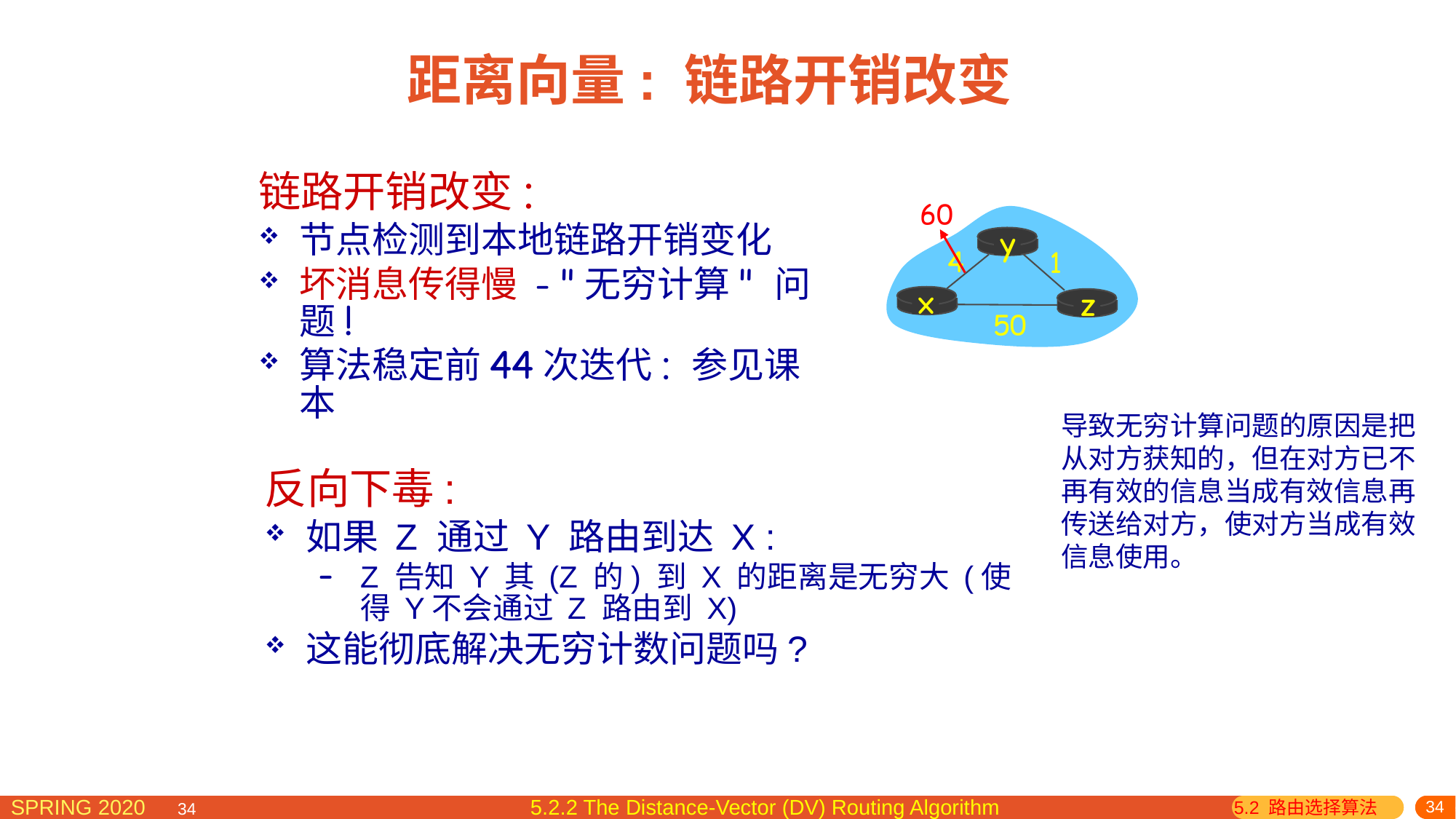

# 距离向量: 链路开销改变
链路开销改变:
节点检测到本地链路开销变化
坏消息传得慢 - "无穷计算" 问题!
算法稳定前44次迭代: 参见课本
60

y

4
1

x

z

50

导致无穷计算问题的原因是把从对方获知的，但在对方已不再有效的信息当成有效信息再传送给对方，使对方当成有效信息使用。
反向下毒:
如果 Z 通过 Y 路由到达 X :
Z 告知 Y 其 (Z 的) 到 X 的距离是无穷大 (使得 Y不会通过 Z 路由到 X)
这能彻底解决无穷计数问题吗?
5.2.2 The Distance-Vector (DV) Routing Algorithm
5.2 路由选择算法